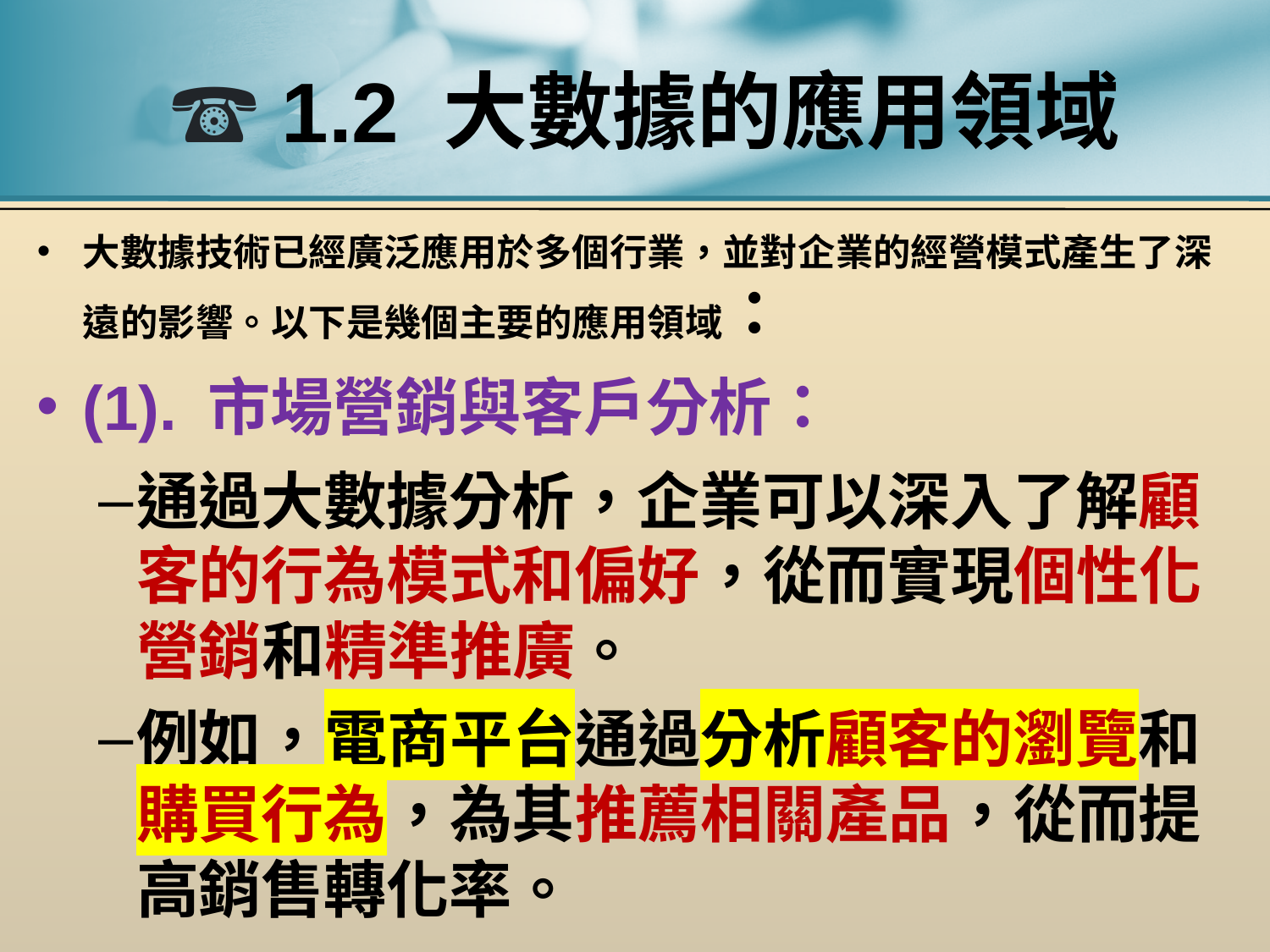

# ☎ 1.2 大數據的應用領域
大數據技術已經廣泛應用於多個行業，並對企業的經營模式產生了深遠的影響。以下是幾個主要的應用領域：
(1). 市場營銷與客戶分析：
通過大數據分析，企業可以深入了解顧客的行為模式和偏好，從而實現個性化營銷和精準推廣。
例如，電商平台通過分析顧客的瀏覽和購買行為，為其推薦相關產品，從而提高銷售轉化率。